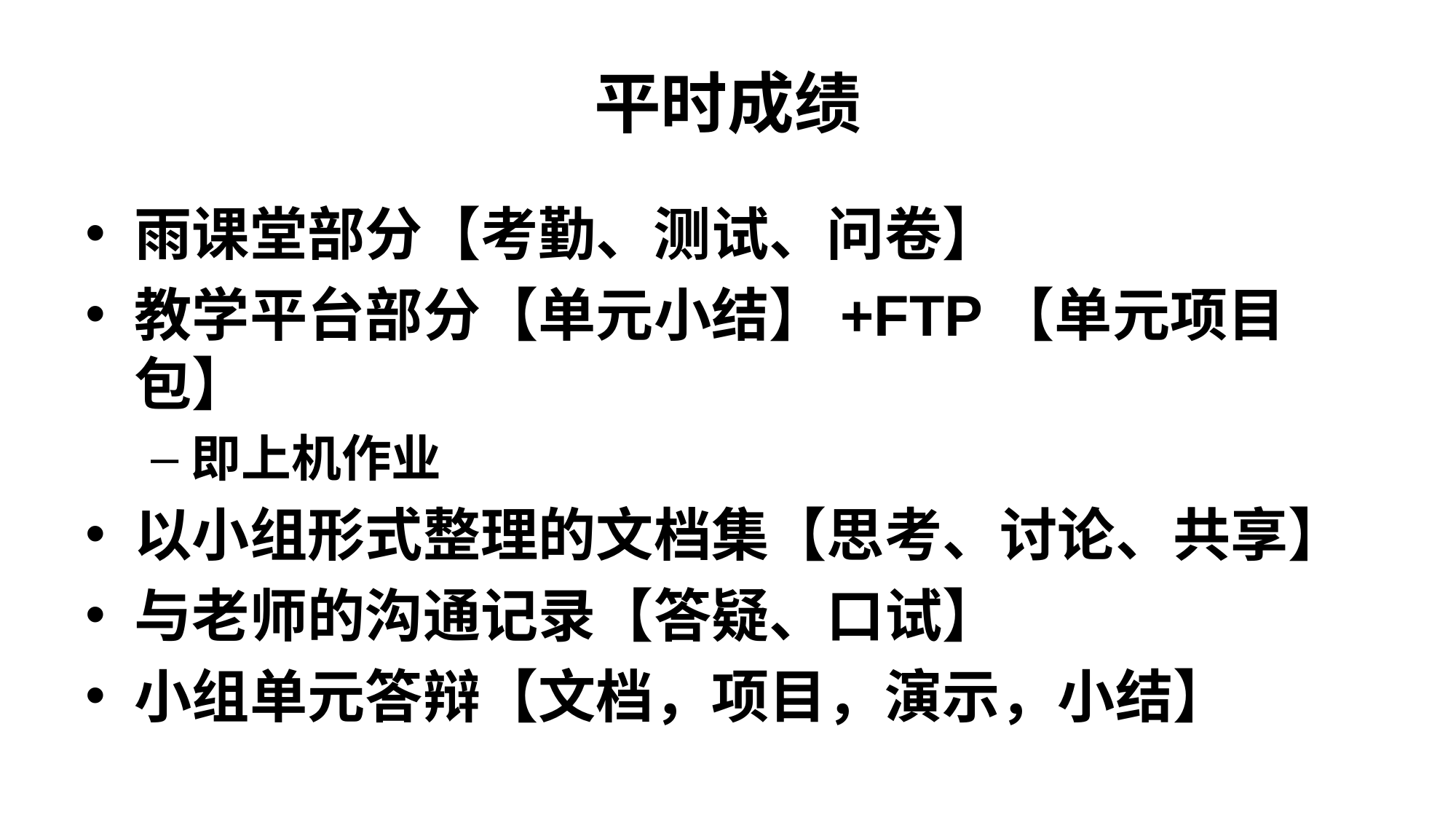

# 平时成绩
雨课堂部分【考勤、测试、问卷】
教学平台部分【单元小结】+FTP【单元项目包】
即上机作业
以小组形式整理的文档集【思考、讨论、共享】
与老师的沟通记录【答疑、口试】
小组单元答辩【文档，项目，演示，小结】